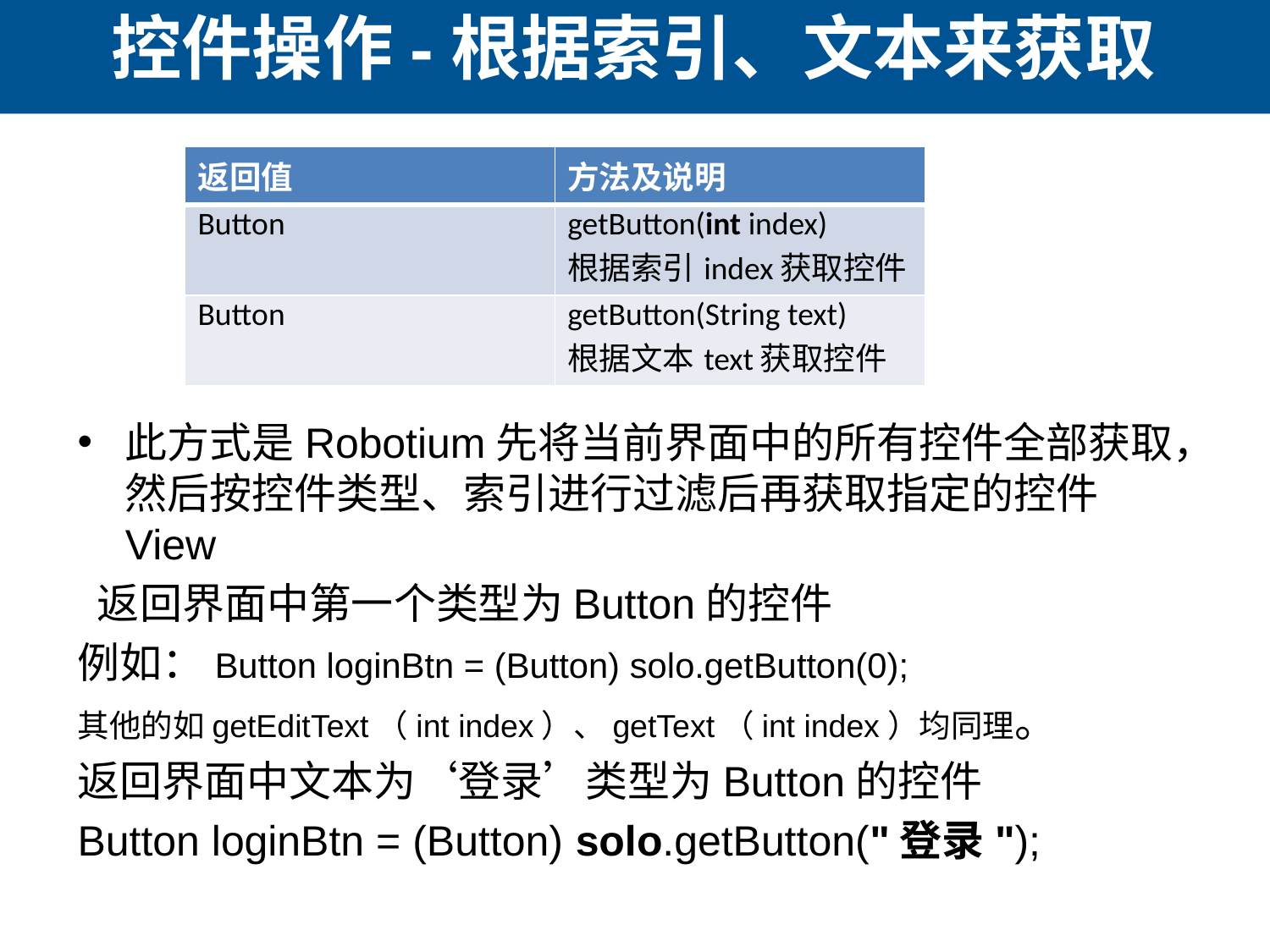

# 控件操作-根据索引、文本来获取

此方式是Robotium先将当前界面中的所有控件全部获取，然后按控件类型、索引进行过滤后再获取指定的控件View
 返回界面中第一个类型为Button的控件
例如：Button loginBtn = (Button) solo.getButton(0);
其他的如getEditText（int index）、getText（int index）均同理。
返回界面中文本为‘登录’类型为Button的控件
Button loginBtn = (Button) solo.getButton("登录");
| 返回值 | 方法及说明 |
| --- | --- |
| Button | getButton(int index) 根据索引index获取控件 |
| Button | getButton(String text) 根据文本text获取控件 |